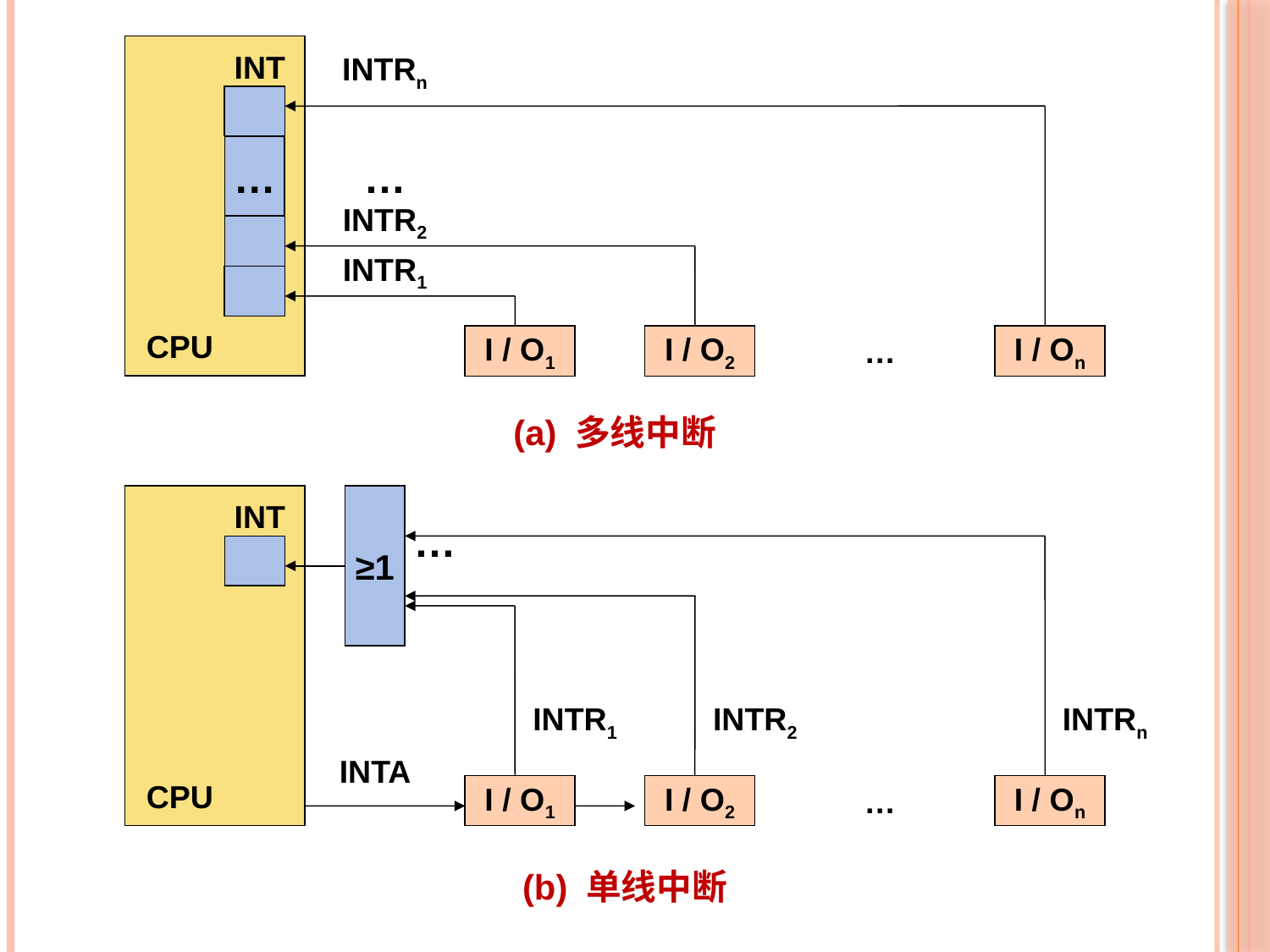

INT
INTRn

…

…
INTR2

INTR1

I / O1
I / O2
…
I / On
CPU
(a) 多线中断

≥1
INT

…

INTR1
INTR2
INTRn
INTA
I / O1
I / O2
…
I / On
CPU

(b) 单线中断